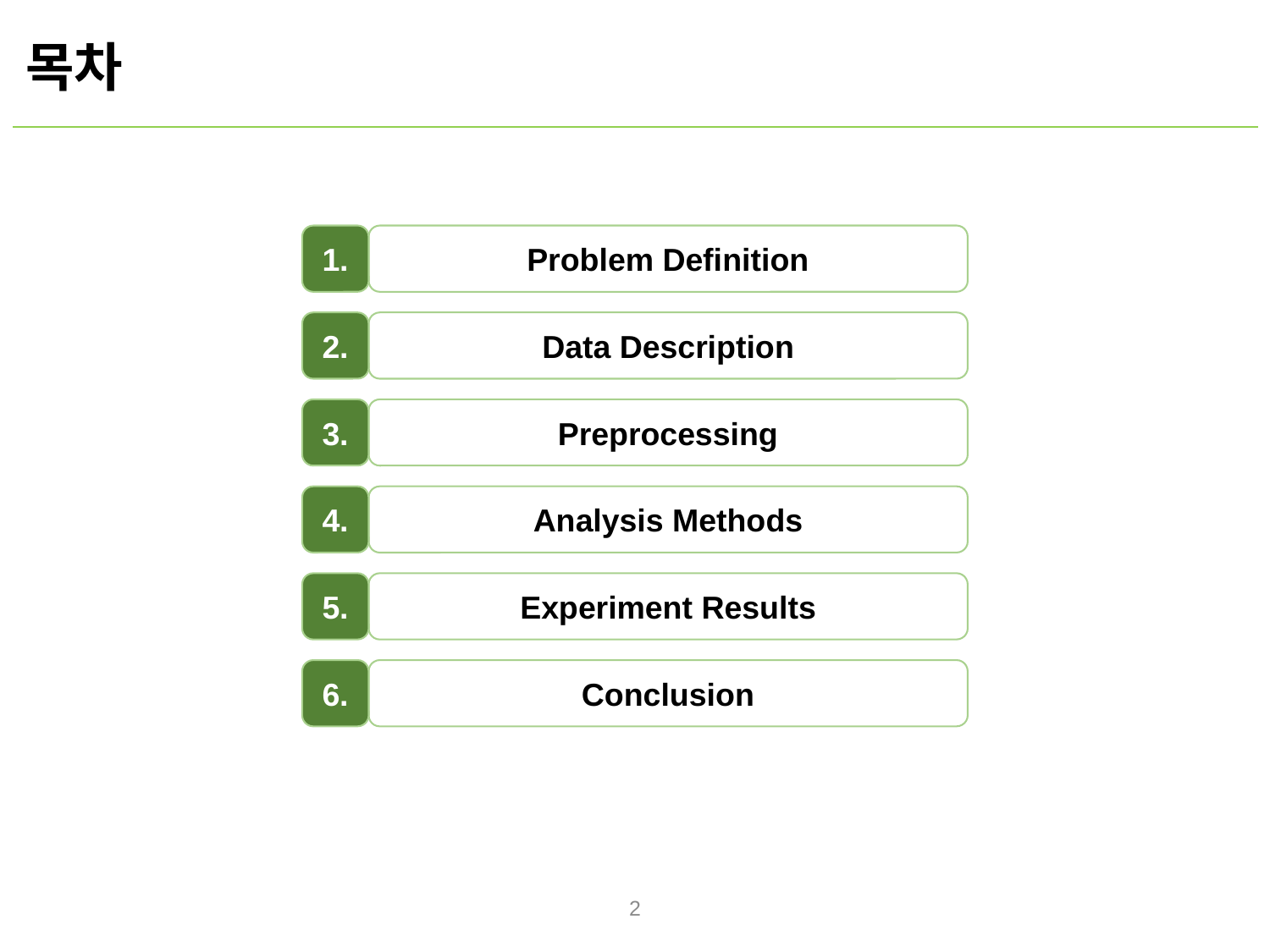

# 목차
1.
Problem Definition
2.
Data Description
3.
Preprocessing
4.
Analysis Methods
5.
Experiment Results
6.
Conclusion
2